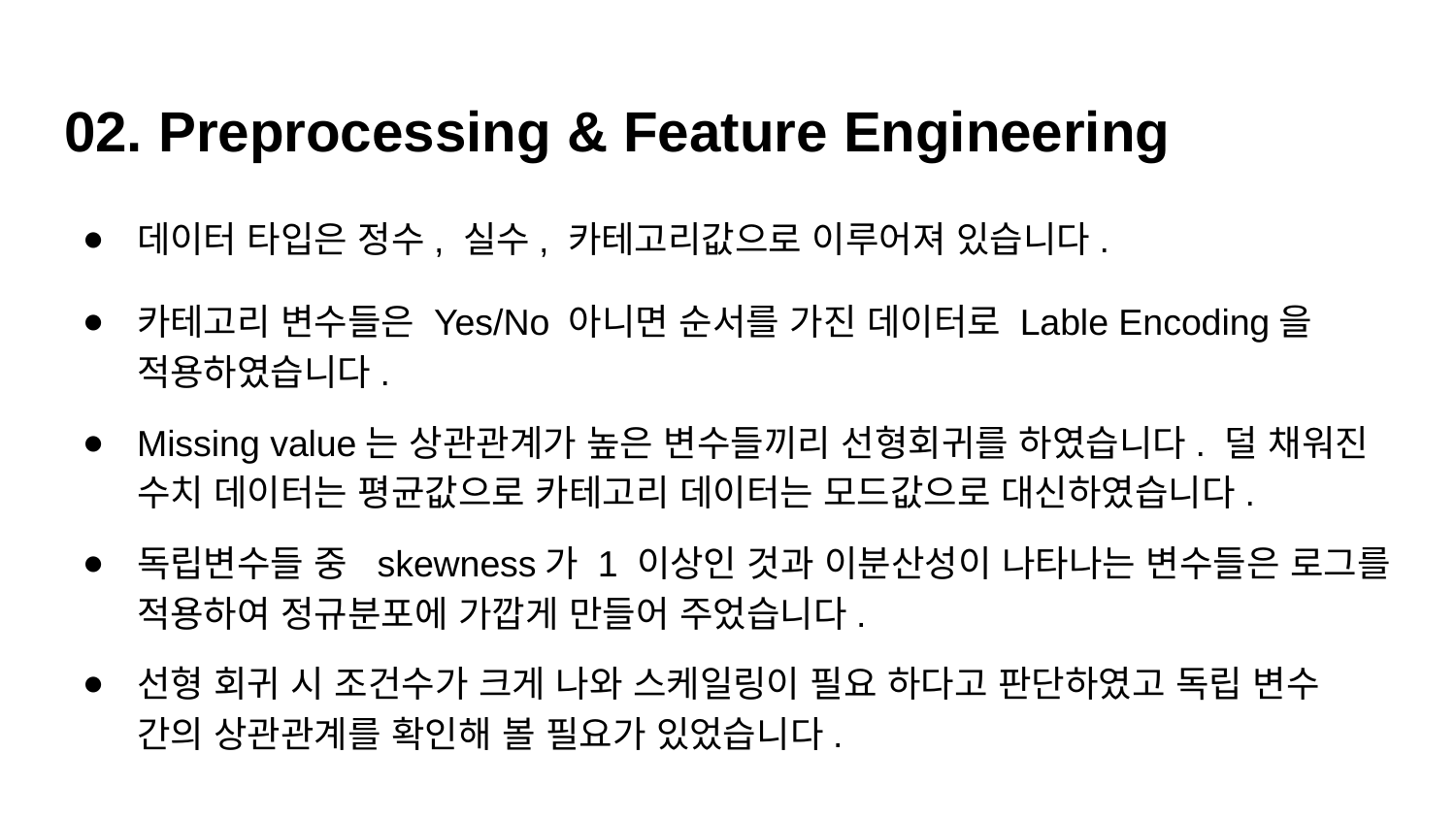

# 02. Preprocessing & Feature Engineering
데이터 타입은 정수, 실수, 카테고리값으로 이루어져 있습니다.
카테고리 변수들은 Yes/No 아니면 순서를 가진 데이터로 Lable Encoding을 적용하였습니다.
Missing value는 상관관계가 높은 변수들끼리 선형회귀를 하였습니다. 덜 채워진 수치 데이터는 평균값으로 카테고리 데이터는 모드값으로 대신하였습니다.
독립변수들 중  skewness가 1 이상인 것과 이분산성이 나타나는 변수들은 로그를 적용하여 정규분포에 가깝게 만들어 주었습니다.
선형 회귀 시 조건수가 크게 나와 스케일링이 필요 하다고 판단하였고 독립 변수 간의 상관관계를 확인해 볼 필요가 있었습니다.